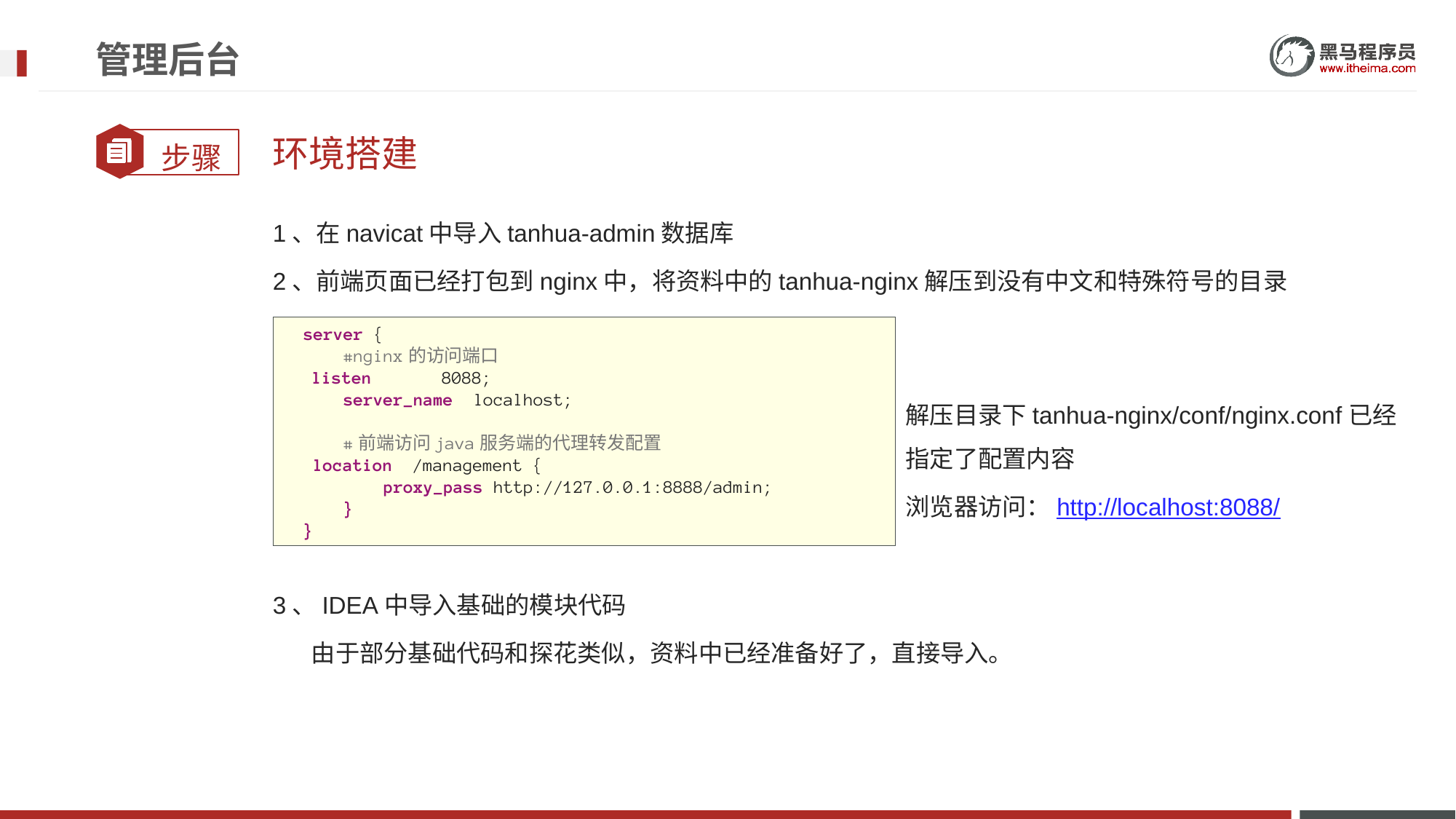

# 管理后台
环境搭建
1、在navicat中导入tanhua-admin数据库
2、前端页面已经打包到nginx中，将资料中的tanhua-nginx解压到没有中文和特殊符号的目录

  server {
      #nginx的访问端口
      listen       8088;
      server_name  localhost;
      #前端访问java服务端的代理转发配置
      location  /management {
          proxy_pass http://127.0.0.1:8888/admin;
      }
  }
解压目录下tanhua-nginx/conf/nginx.conf已经指定了配置内容
浏览器访问：http://localhost:8088/
3、IDEA中导入基础的模块代码
      由于部分基础代码和探花类似，资料中已经准备好了，直接导入。